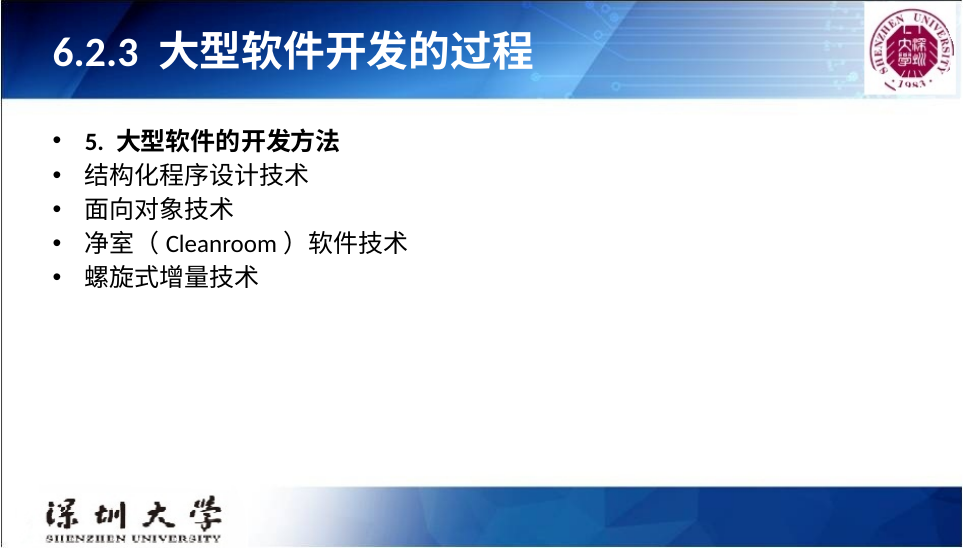

# 6.2.3 大型软件开发的过程
5. 大型软件的开发方法
结构化程序设计技术
面向对象技术
净室（Cleanroom）软件技术
螺旋式增量技术
219